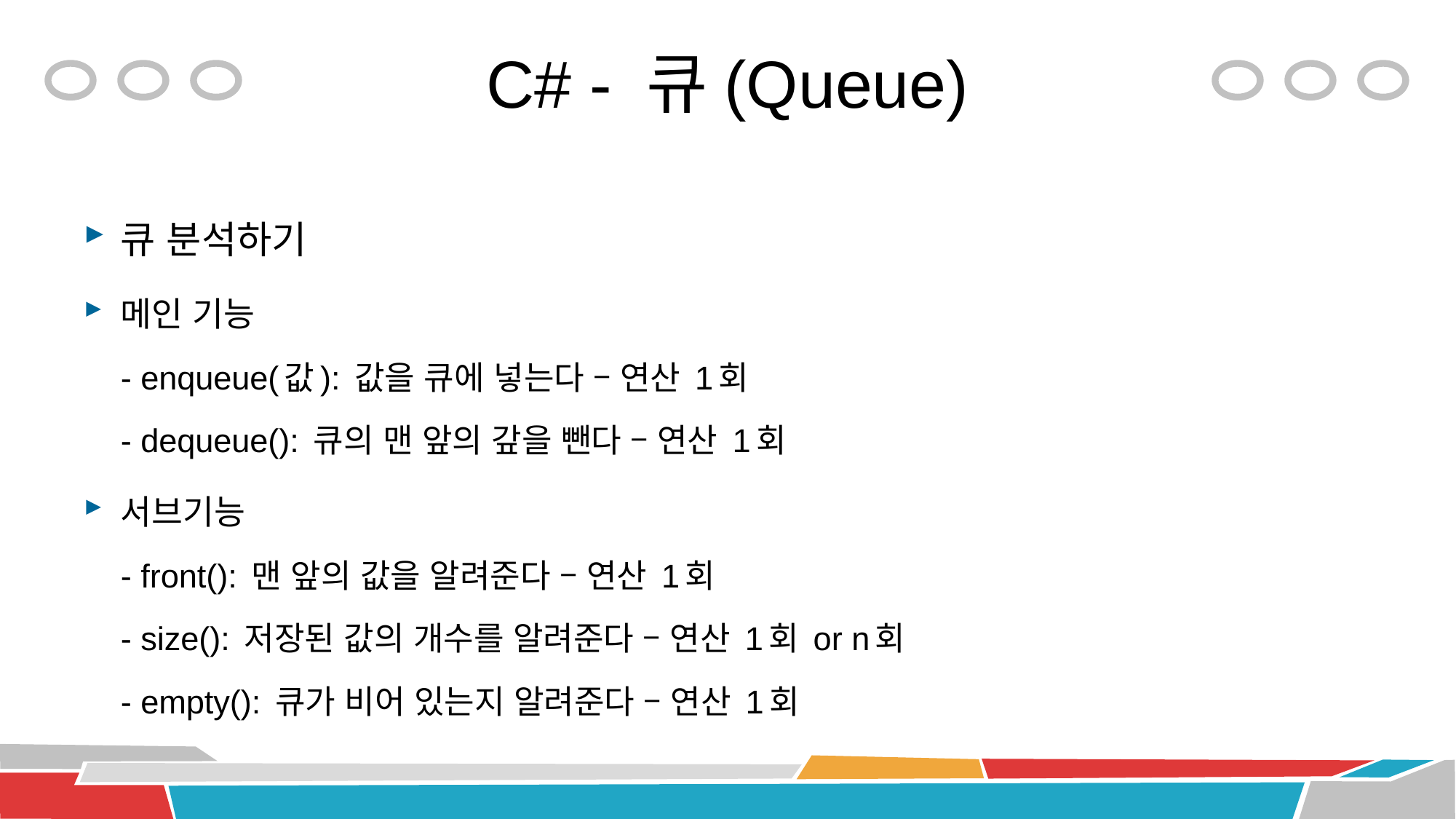

# C# - 큐(Queue)
큐 분석하기
메인 기능
- enqueue(값): 값을 큐에 넣는다 – 연산 1회
- dequeue(): 큐의 맨 앞의 갚을 뺀다 – 연산 1회
서브기능
- front(): 맨 앞의 값을 알려준다 – 연산 1회
- size(): 저장된 값의 개수를 알려준다 – 연산 1회 or n회
- empty(): 큐가 비어 있는지 알려준다 – 연산 1회